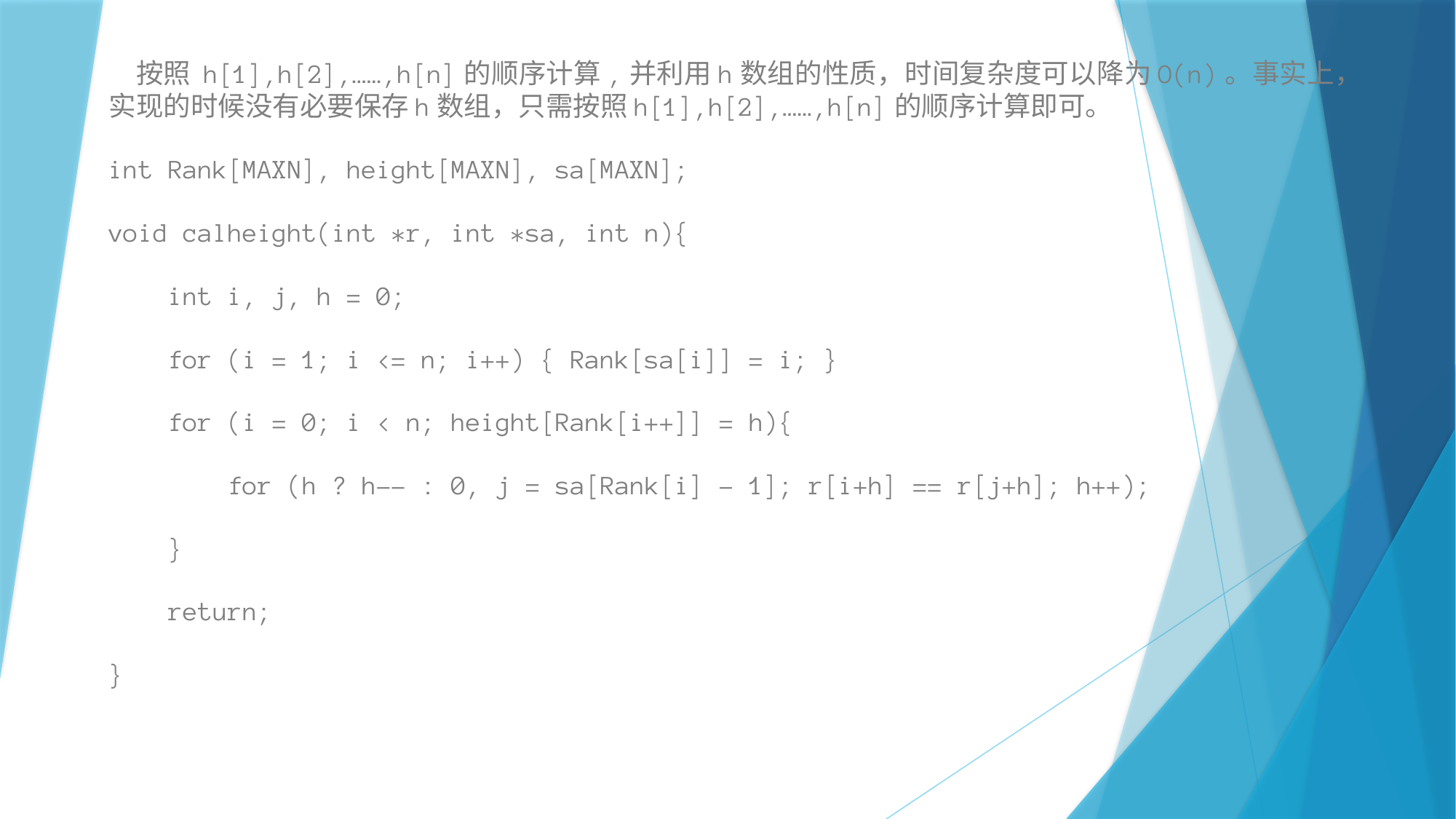

按照 h[1],h[2],……,h[n]的顺序计算,并利用h数组的性质，时间复杂度可以降为O(n)。事实上，实现的时候没有必要保存h数组，只需按照h[1],h[2],……,h[n]的顺序计算即可。
int Rank[MAXN], height[MAXN], sa[MAXN];
void calheight(int *r, int *sa, int n){
    int i, j, h = 0;
    for (i = 1; i <= n; i++) { Rank[sa[i]] = i; }
    for (i = 0; i < n; height[Rank[i++]] = h){
        for (h ? h-- : 0, j = sa[Rank[i] - 1]; r[i+h] == r[j+h]; h++);
    }
    return;
}